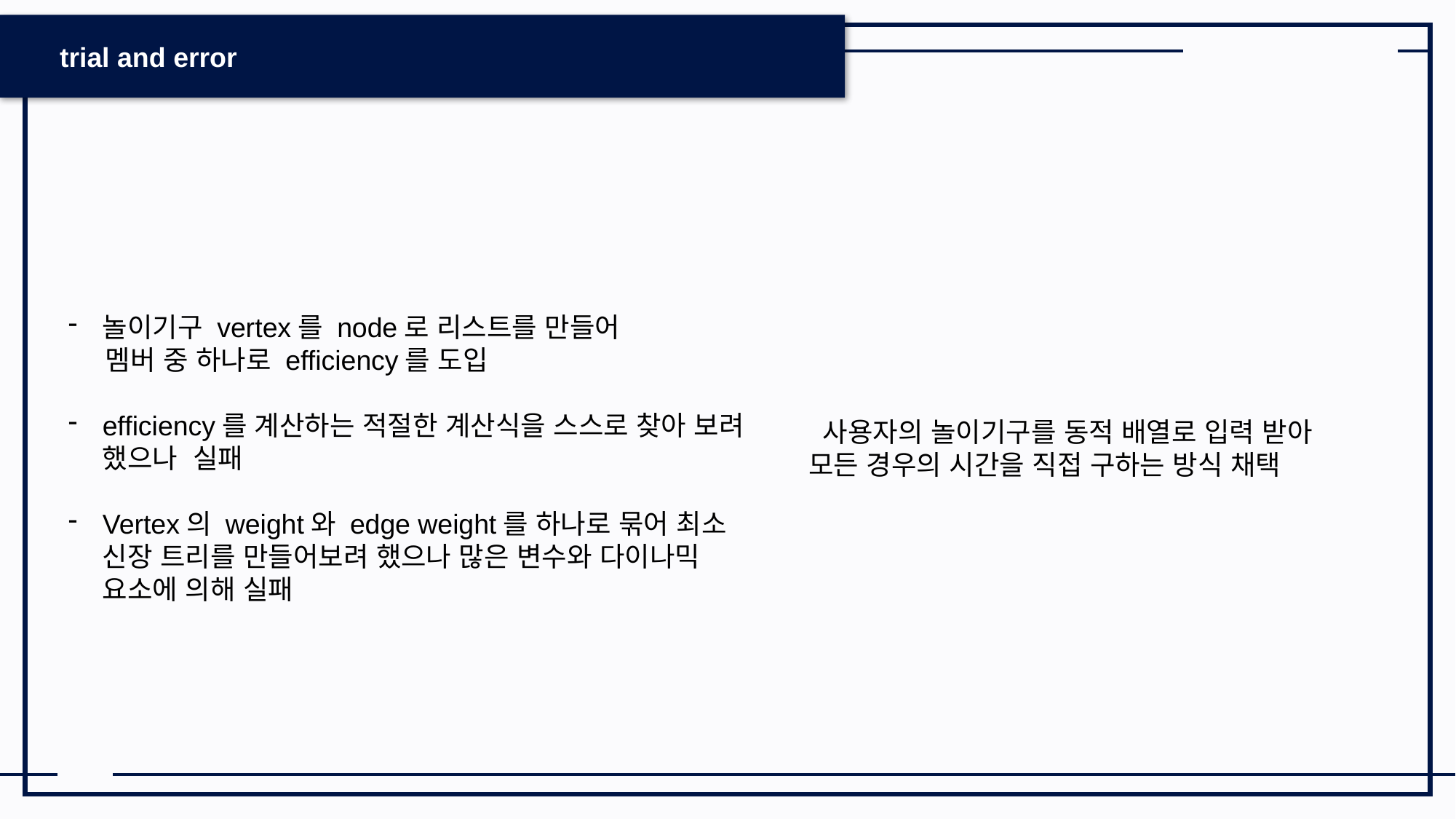

trial and error
놀이기구 vertex를 node로 리스트를 만들어
    멤버 중 하나로 efficiency를 도입

efficiency를 계산하는 적절한 계산식을 스스로 찾아 보려 했으나  실패

Vertex의 weight와 edge weight를 하나로 묶어 최소 신장 트리를 만들어보려 했으나 많은 변수와 다이나믹 요소에 의해 실패
 사용자의 놀이기구를 동적 배열로 입력 받아
모든 경우의 시간을 직접 구하는 방식 채택